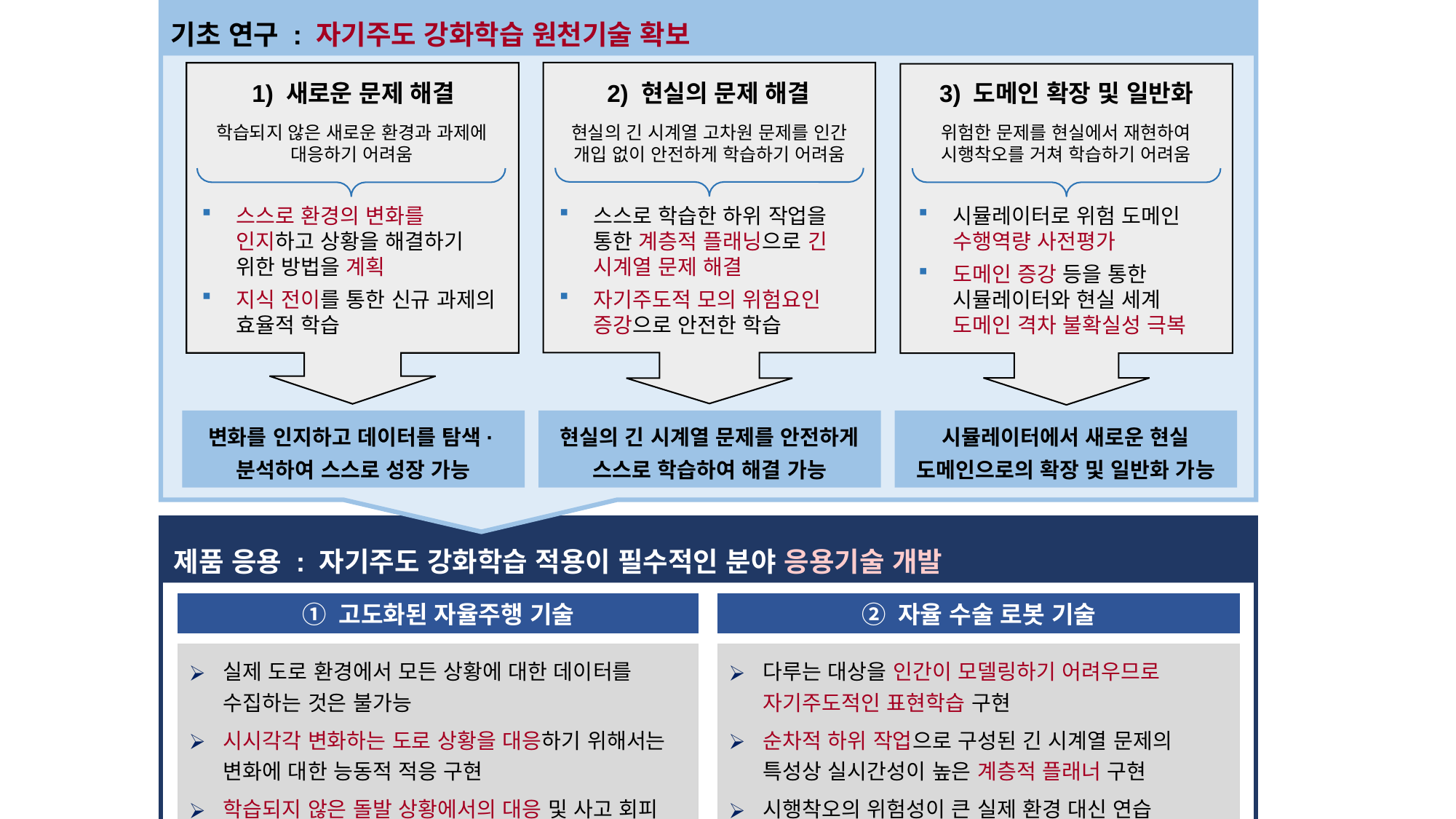

기초 연구 : 자기주도 강화학습 원천기술 확보

1) 새로운 문제 해결
3) 도메인 확장 및 일반화
2) 현실의 문제 해결
학습되지 않은 새로운 환경과 과제에 대응하기 어려움
현실의 긴 시계열 고차원 문제를 인간 개입 없이 안전하게 학습하기 어려움
위험한 문제를 현실에서 재현하여 시행착오를 거쳐 학습하기 어려움
스스로 환경의 변화를 인지하고 상황을 해결하기 위한 방법을 계획
지식 전이를 통한 신규 과제의 효율적 학습
스스로 학습한 하위 작업을 통한 계층적 플래닝으로 긴 시계열 문제 해결
자기주도적 모의 위험요인 증강으로 안전한 학습
시뮬레이터로 위험 도메인 수행역량 사전평가
도메인 증강 등을 통한 시뮬레이터와 현실 세계 도메인 격차 불확실성 극복
변화를 인지하고 데이터를 탐색·분석하여 스스로 성장 가능
현실의 긴 시계열 문제를 안전하게 스스로 학습하여 해결 가능
시뮬레이터에서 새로운 현실 도메인으로의 확장 및 일반화 가능

제품 응용 : 자기주도 강화학습 적용이 필수적인 분야 응용기술 개발
① 고도화된 자율주행 기술
② 자율 수술 로봇 기술
실제 도로 환경에서 모든 상황에 대한 데이터를 수집하는 것은 불가능
시시각각 변화하는 도로 상황을 대응하기 위해서는 변화에 대한 능동적 적응 구현
학습되지 않은 돌발 상황에서의 대응 및 사고 회피 학습 구현
다루는 대상을 인간이 모델링하기 어려우므로 자기주도적인 표현학습 구현
순차적 하위 작업으로 구성된 긴 시계열 문제의 특성상 실시간성이 높은 계층적 플래너 구현
시행착오의 위험성이 큰 실제 환경 대신 연습  환경에서 모의 위험 요인을 증강하여 학습 구현